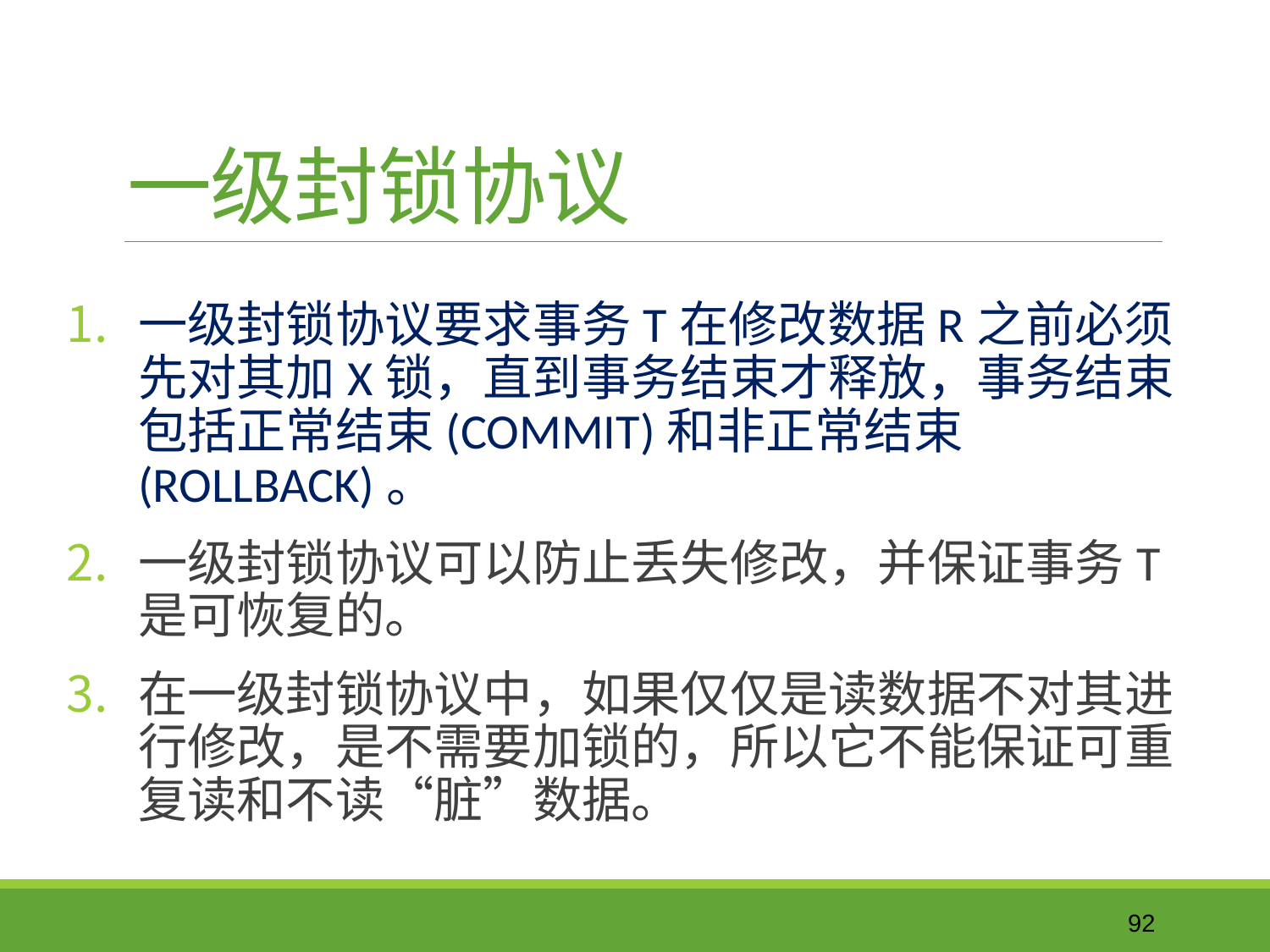

# 一级封锁协议
一级封锁协议要求事务T在修改数据R之前必须先对其加X锁，直到事务结束才释放，事务结束包括正常结束(COMMIT)和非正常结束(ROLLBACK)。
一级封锁协议可以防止丢失修改，并保证事务T是可恢复的。
在一级封锁协议中，如果仅仅是读数据不对其进行修改，是不需要加锁的，所以它不能保证可重复读和不读“脏”数据。

92